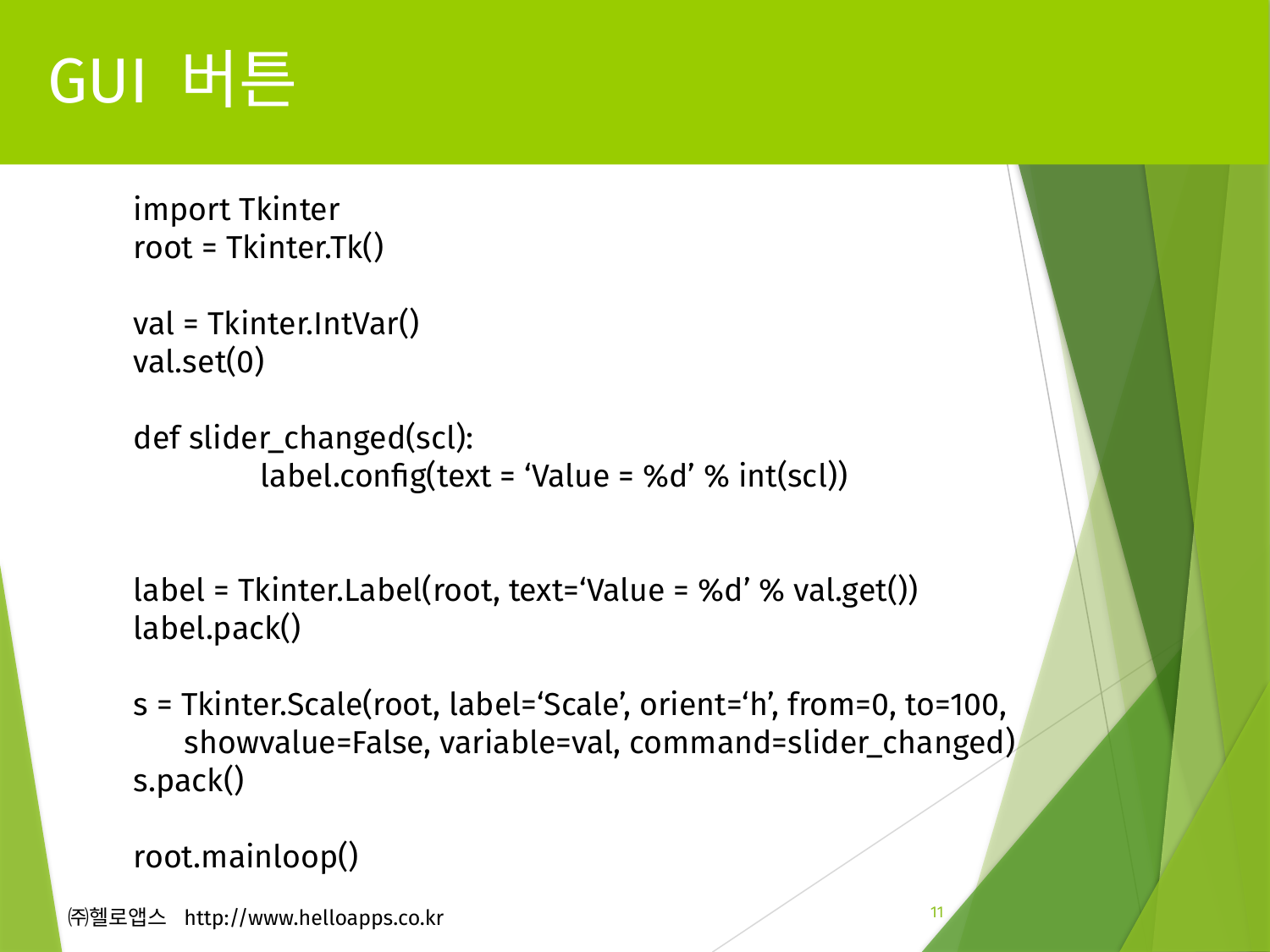

# GUI 버튼
import Tkinter
root = Tkinter.Tk()

val = Tkinter.IntVar()
val.set(0)

def slider_changed(scl):
	label.config(text = ‘Value = %d’ % int(scl))

label = Tkinter.Label(root, text=‘Value = %d’ % val.get())
label.pack()

s = Tkinter.Scale(root, label=‘Scale’, orient=‘h’, from=0, to=100,
      showvalue=False, variable=val, command=slider_changed)
s.pack()

root.mainloop()
11